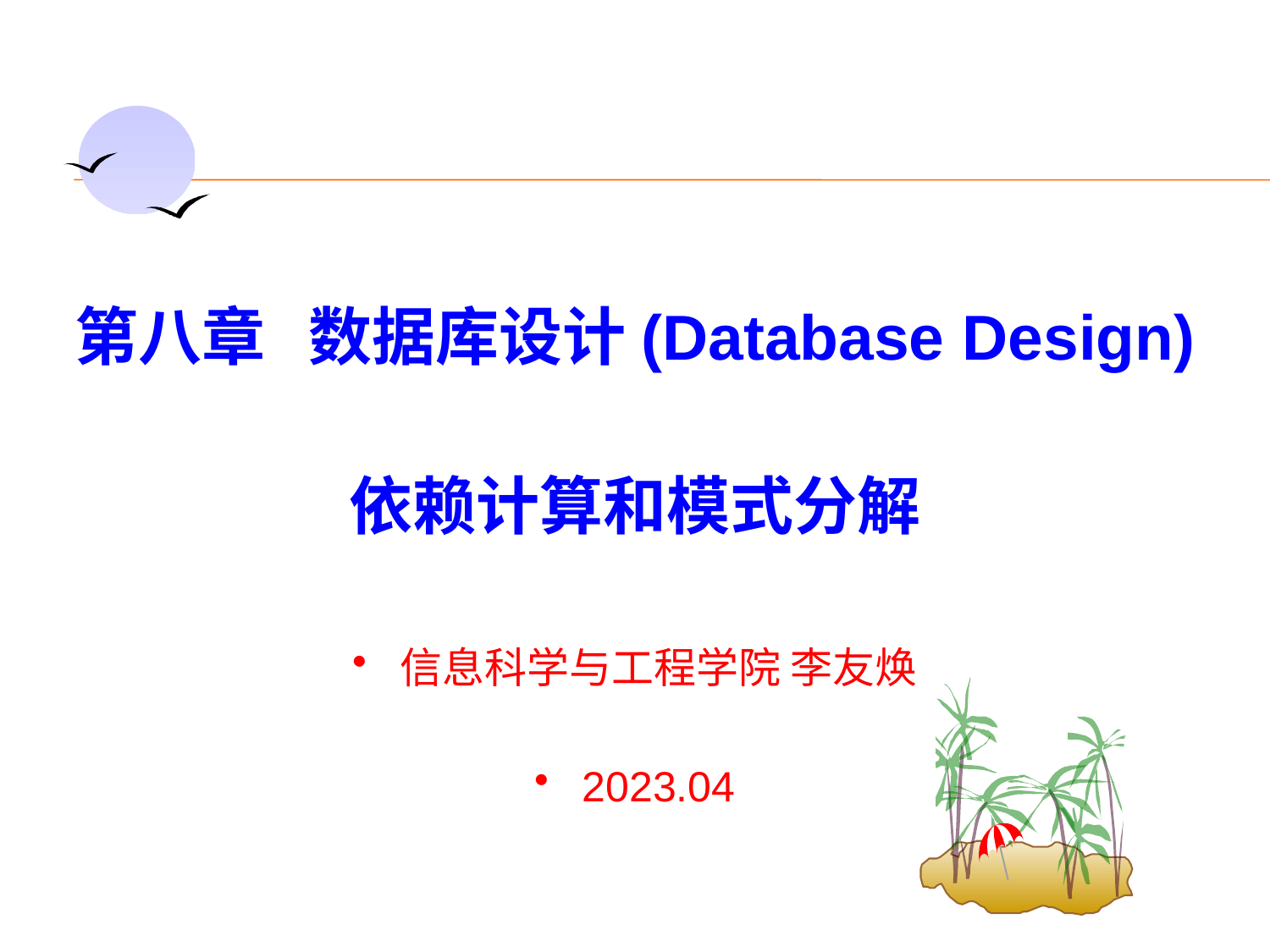

第八章   数据库设计(Database Design)
依赖计算和模式分解
信息科学与工程学院 李友焕

2023.04